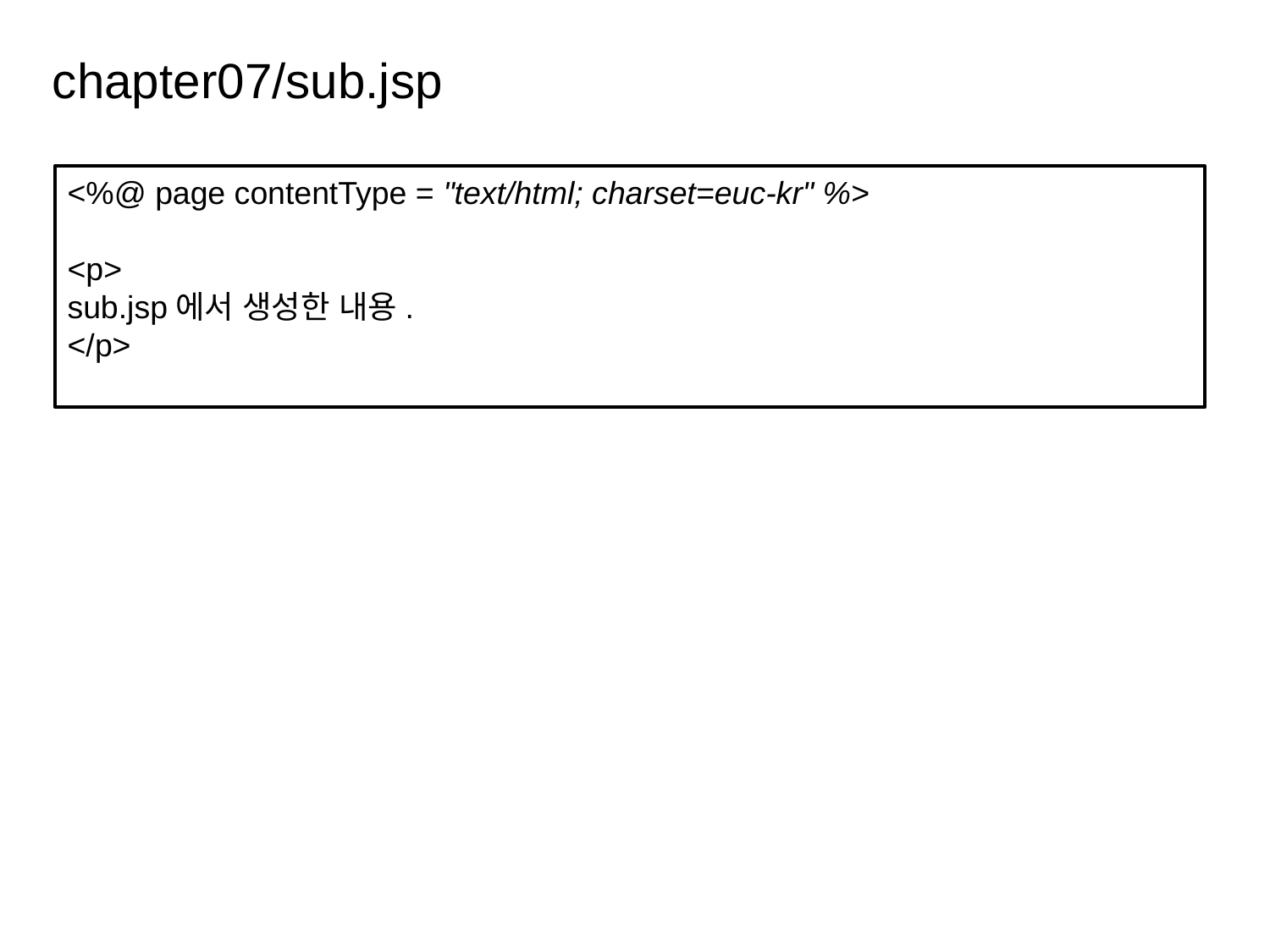

# chapter07/sub.jsp
<%@ page contentType = "text/html; charset=euc-kr" %>

<p>
sub.jsp에서 생성한 내용.
</p>